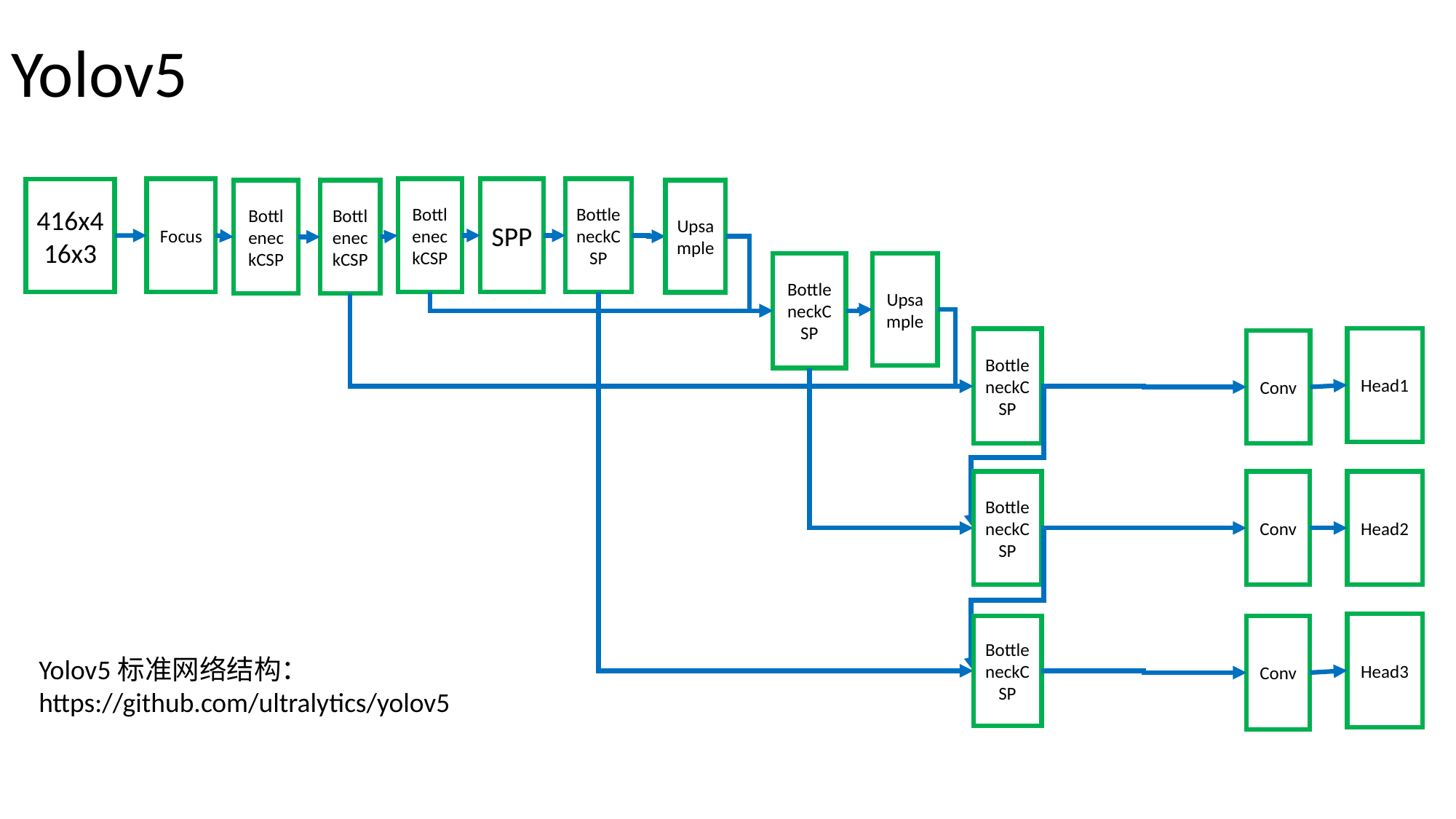

# Yolov5
Focus
BottleneckCSP
SPP
BottleneckCSP
416x416x3
BottleneckCSP
BottleneckCSP
Upsample
Upsample
BottleneckCSP
Head1
BottleneckCSP
Conv
BottleneckCSP
Conv
Head2
Head3
BottleneckCSP
Conv
Yolov5标准网络结构：
https://github.com/ultralytics/yolov5